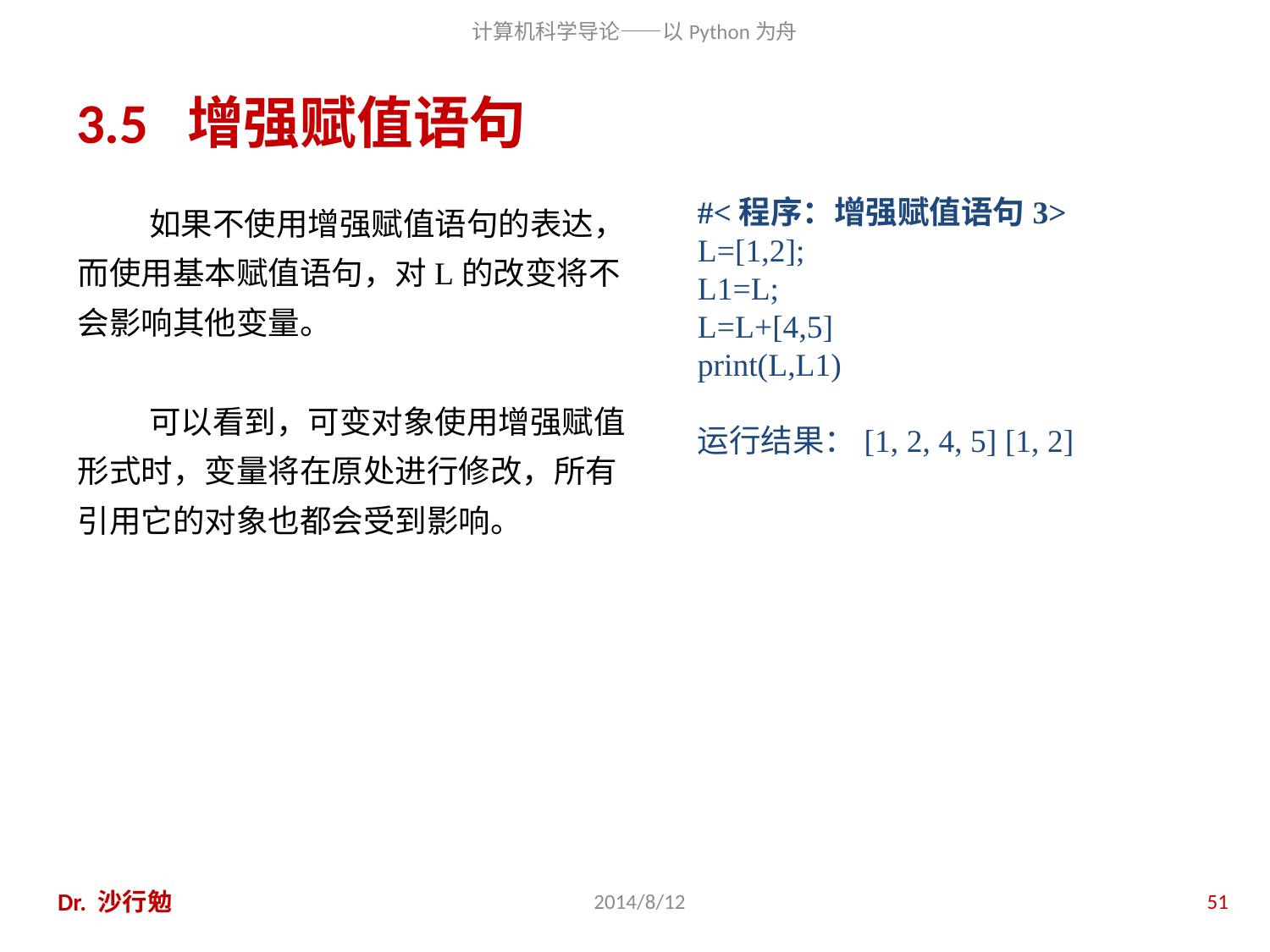

# 3.5  增强赋值语句
如果不使用增强赋值语句的表达，而使用基本赋值语句，对L的改变将不会影响其他变量。

可以看到，可变对象使用增强赋值形式时，变量将在原处进行修改，所有引用它的对象也都会受到影响。

#<程序：增强赋值语句3>
L=[1,2];
L1=L;
L=L+[4,5]
print(L,L1)

运行结果：[1, 2, 4, 5] [1, 2]

Dr. 沙行勉
2014/8/12
51